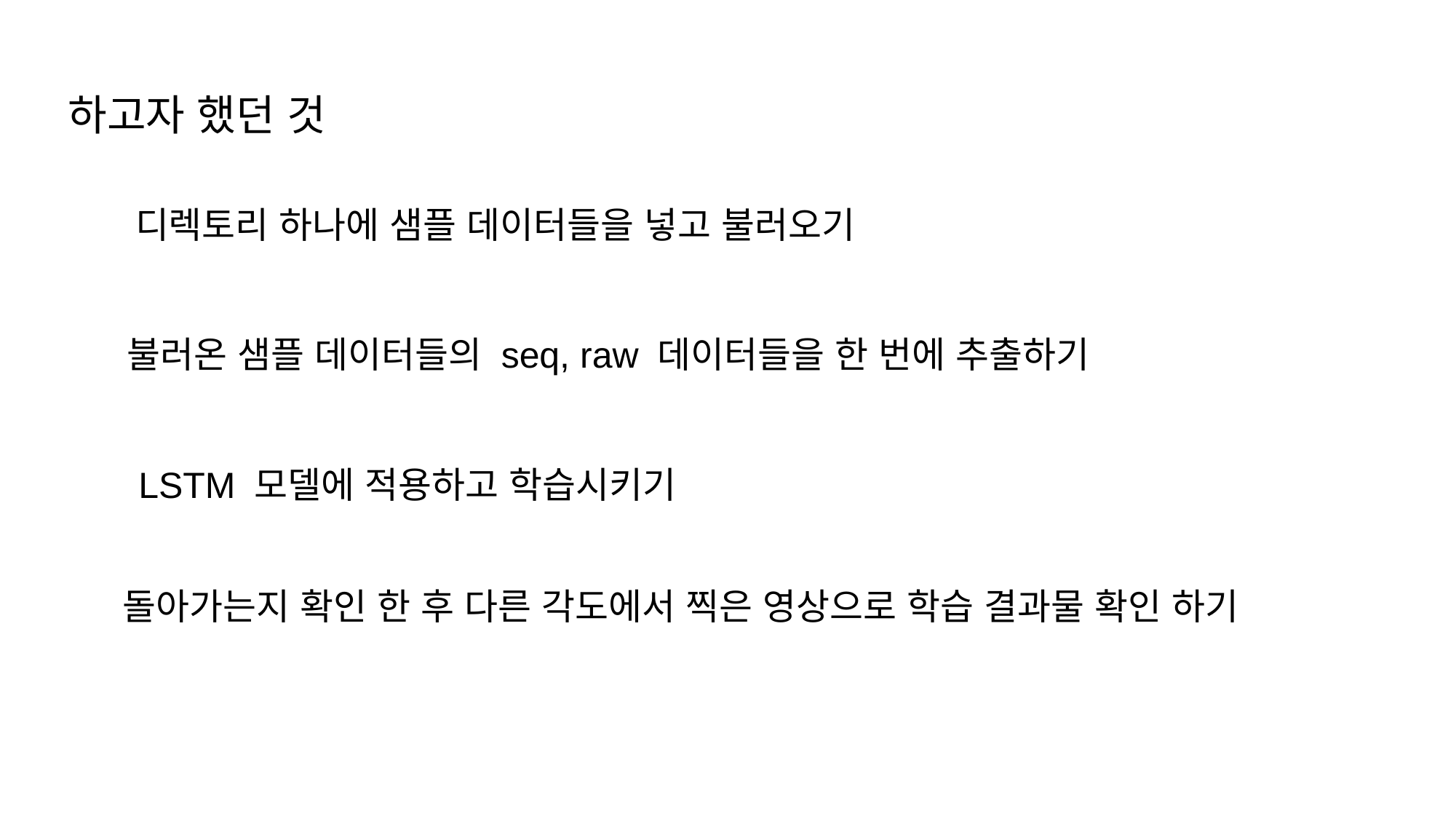

하고자 했던 것
디렉토리 하나에 샘플 데이터들을 넣고 불러오기
불러온 샘플 데이터들의 seq, raw 데이터들을 한 번에 추출하기
LSTM 모델에 적용하고 학습시키기
돌아가는지 확인 한 후 다른 각도에서 찍은 영상으로 학습 결과물 확인 하기